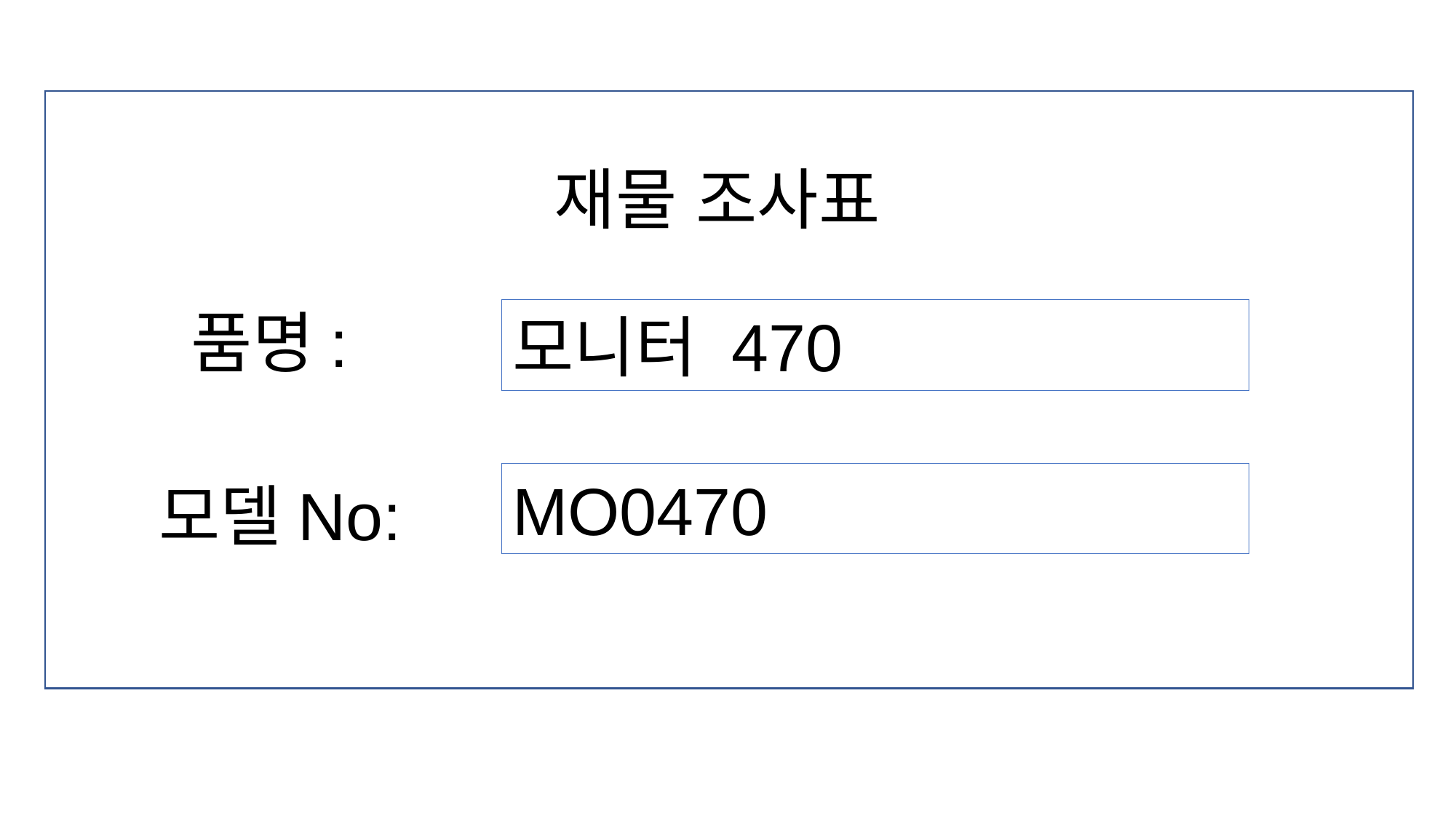

재물 조사표
품명:
모니터 470
MO0470
모델No: